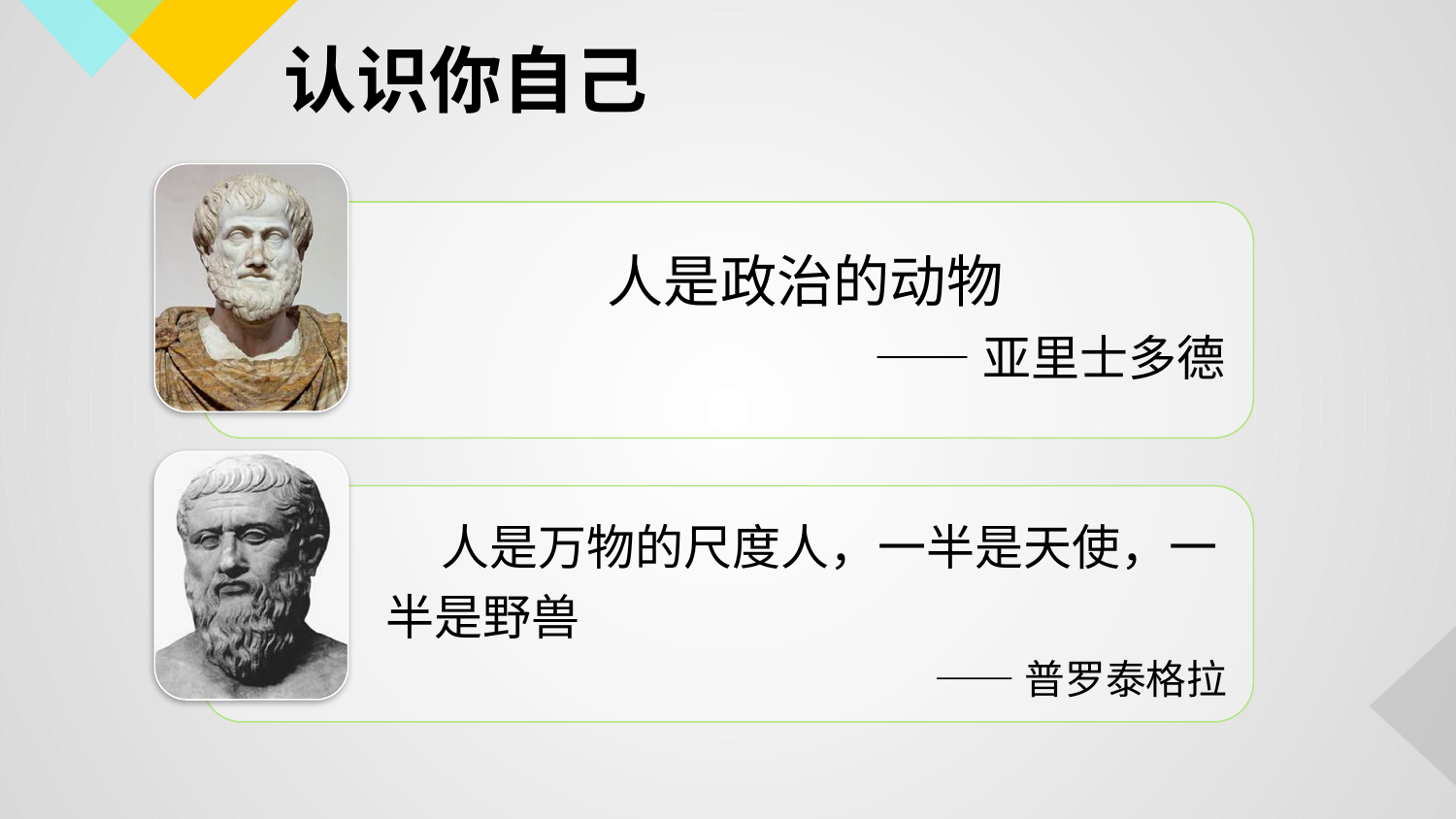

# 认识你自己
人是政治的动物
——亚里士多德
    人是万物的尺度人，一半是天使，一半是野兽
——普罗泰格拉